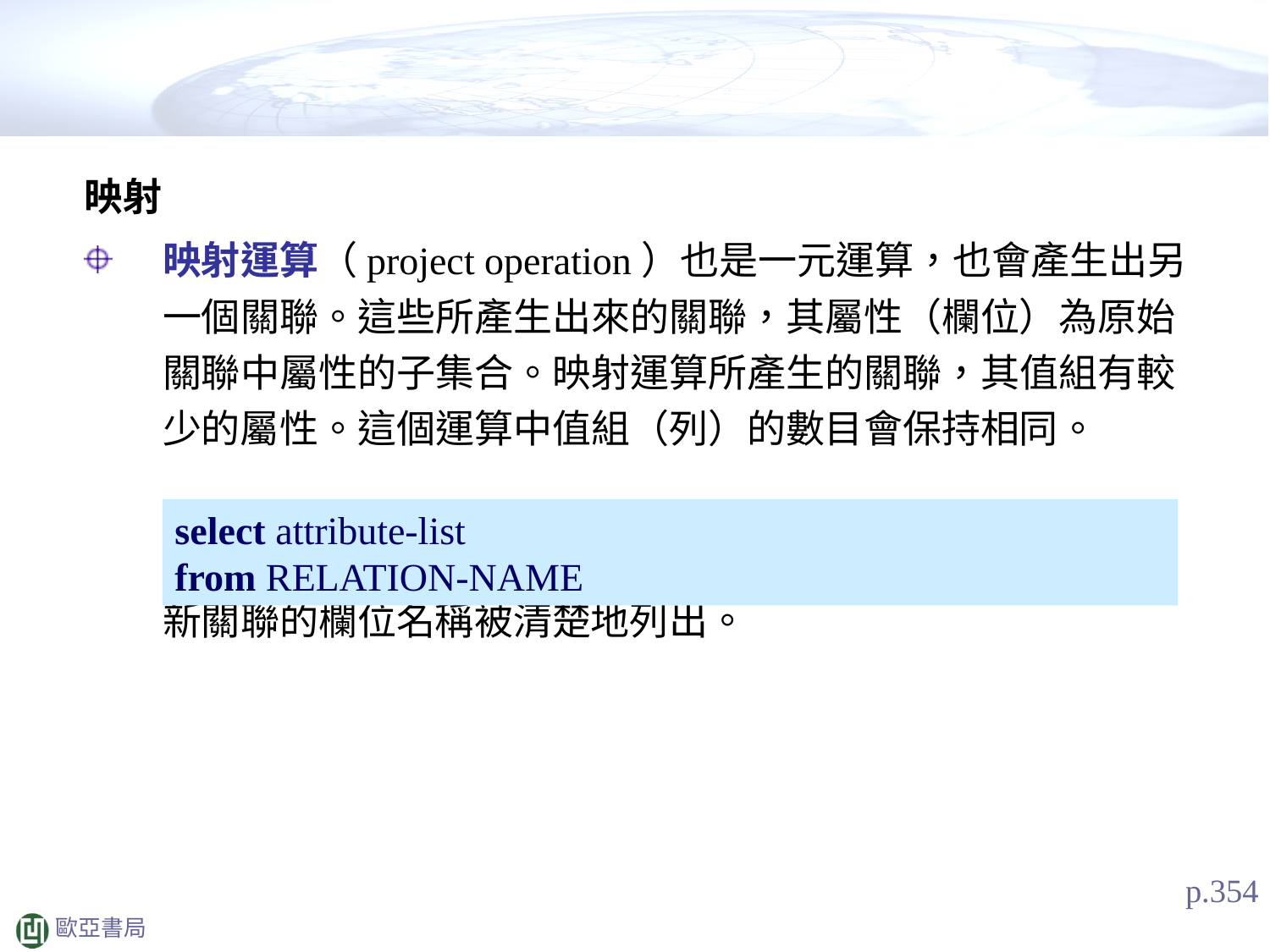

映射
映射運算（project operation）也是一元運算，也會產生出另一個關聯。這些所產生出來的關聯，其屬性（欄位）為原始關聯中屬性的子集合。映射運算所產生的關聯，其值組有較少的屬性。這個運算中值組（列）的數目會保持相同。

	新關聯的欄位名稱被清楚地列出。
select attribute-list
from RELATION-NAME
 p.354